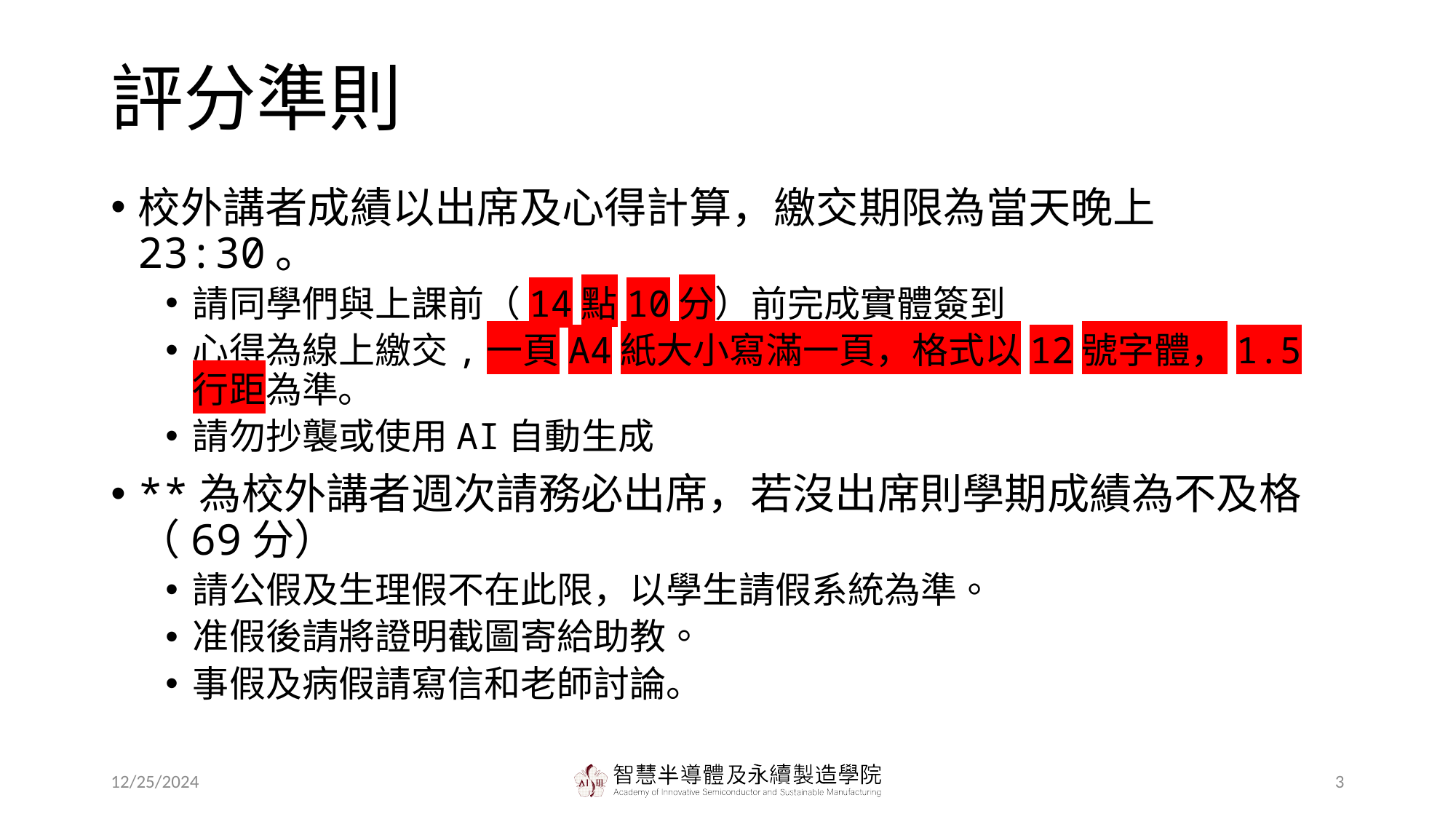

# 評分準則
校外講者成績以出席及心得計算，繳交期限為當天晚上23:30。
請同學們與上課前（14點10分）前完成實體簽到
心得為線上繳交,一頁A4紙大小寫滿一頁，格式以12號字體，1.5行距為準。
請勿抄襲或使用AI自動生成
**為校外講者週次請務必出席，若沒出席則學期成績為不及格（69分）
請公假及生理假不在此限，以學生請假系統為準。
准假後請將證明截圖寄給助教。
事假及病假請寫信和老師討論。
12/25/2024
3